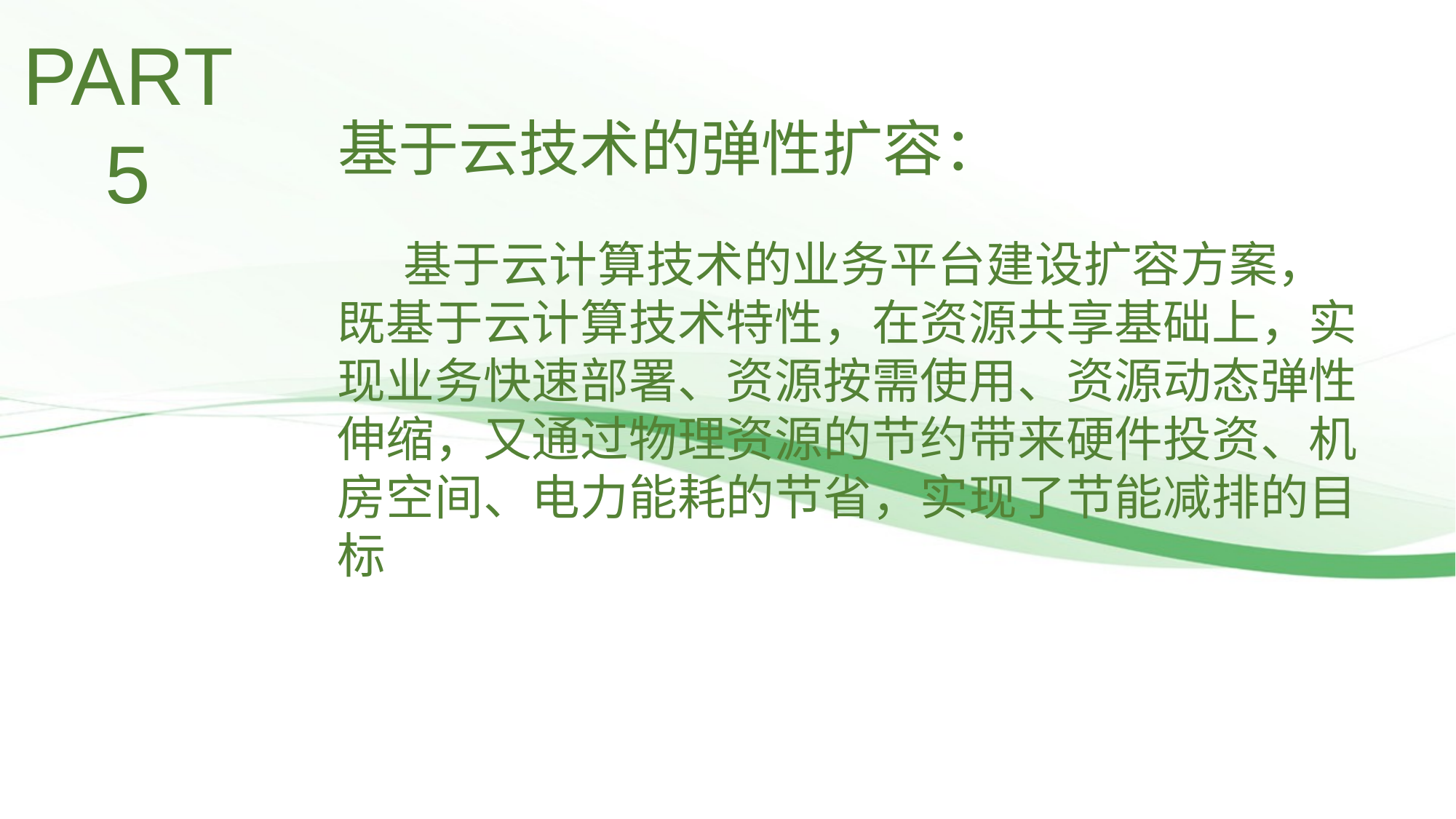

PART
5
基于云技术的弹性扩容：
     基于云计算技术的业务平台建设扩容方案，既基于云计算技术特性，在资源共享基础上，实现业务快速部署、资源按需使用、资源动态弹性伸缩，又通过物理资源的节约带来硬件投资、机房空间、电力能耗的节省，实现了节能减排的目标